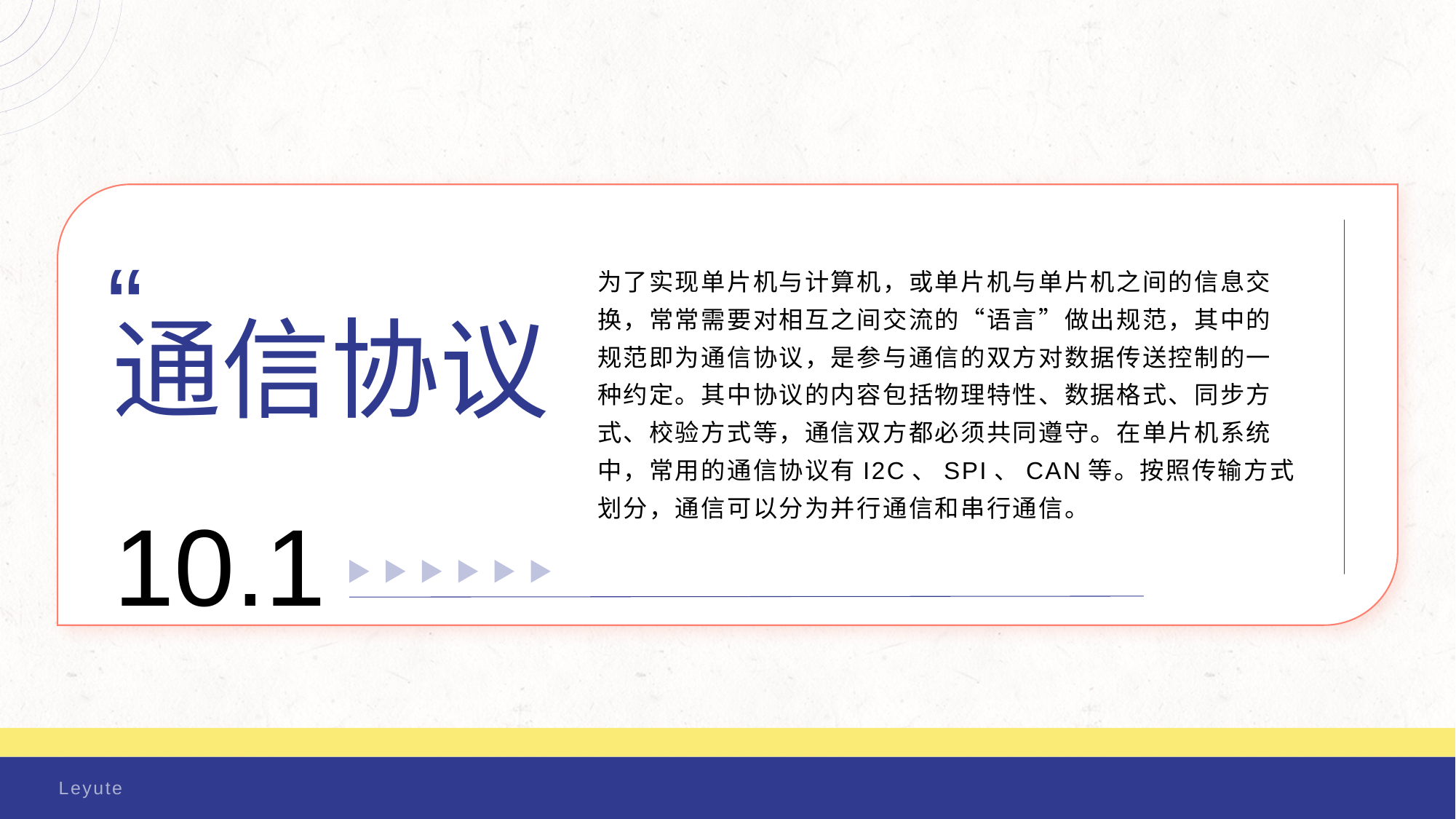

“
通信协议
10.1

为了实现单片机与计算机，或单片机与单片机之间的信息交换，常常需要对相互之间交流的“语言”做出规范，其中的规范即为通信协议，是参与通信的双方对数据传送控制的一种约定。其中协议的内容包括物理特性、数据格式、同步方式、校验方式等，通信双方都必须共同遵守。在单片机系统中，常用的通信协议有I2C、SPI、CAN等。按照传输方式划分，通信可以分为并行通信和串行通信。